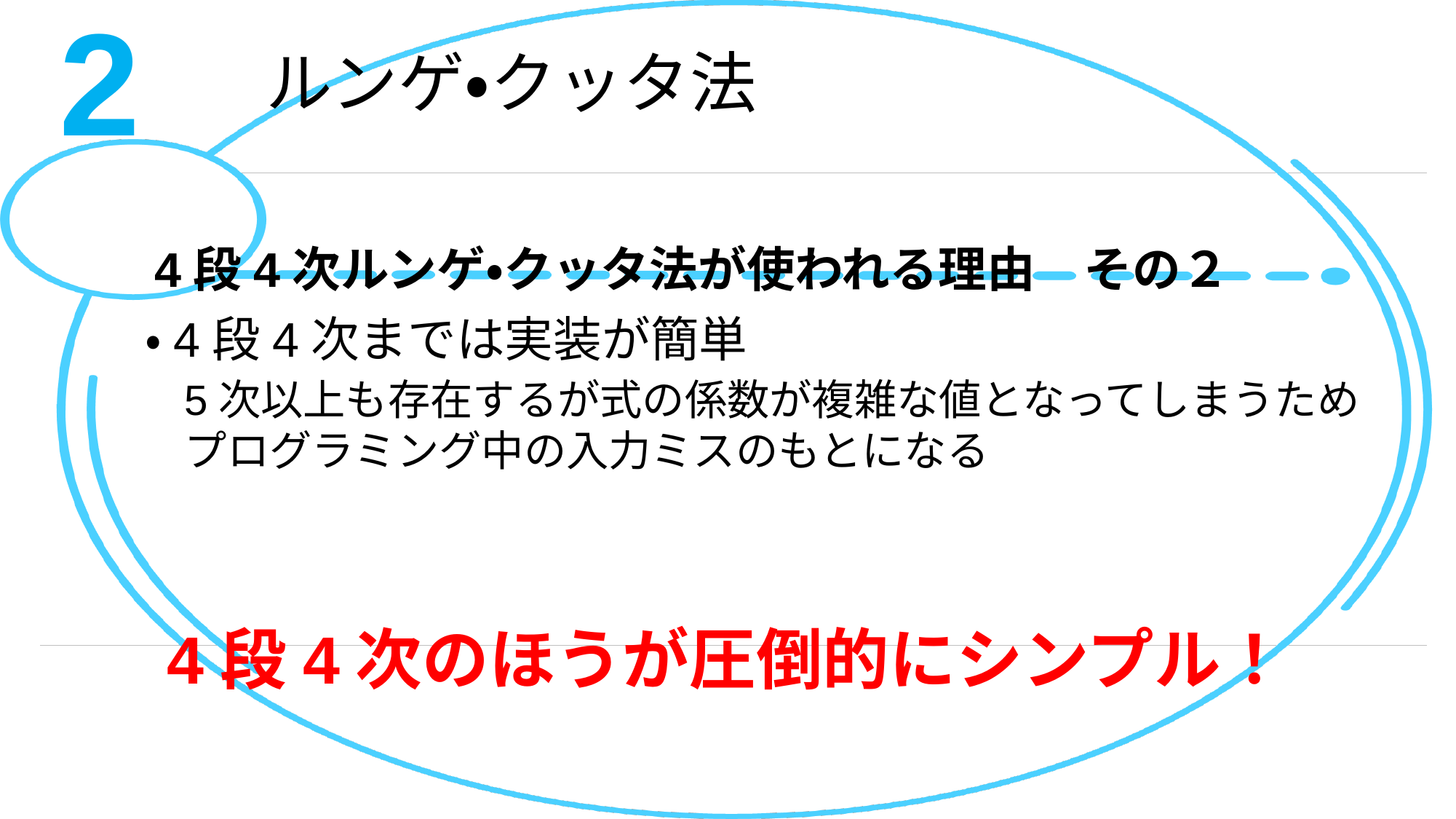

2
# ルンゲ・クッタ法
4段4次ルンゲ・クッタ法が使われる理由　その２
・4段4次までは実装が簡単
5次以上も存在するが式の係数が複雑な値となってしまうためプログラミング中の入力ミスのもとになる
4段4次のほうが圧倒的にシンプル！